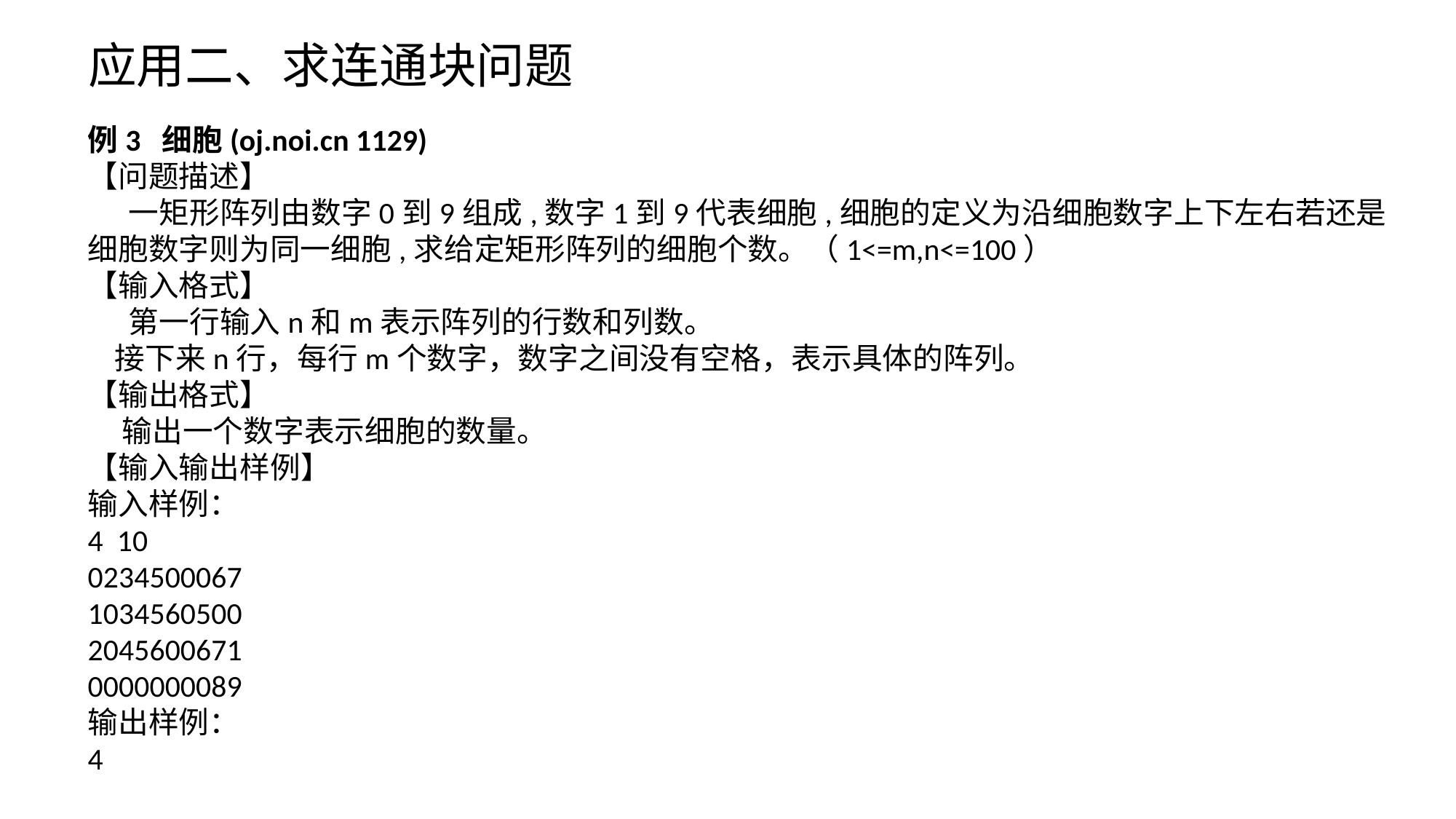

应用二、求连通块问题
例3  细胞(oj.noi.cn 1129)
【问题描述】
     一矩形阵列由数字0到9组成,数字1到9代表细胞,细胞的定义为沿细胞数字上下左右若还是细胞数字则为同一细胞,求给定矩形阵列的细胞个数。（1<=m,n<=100）
【输入格式】
     第一行输入n和m表示阵列的行数和列数。
    接下来n行，每行m个数字，数字之间没有空格，表示具体的阵列。
【输出格式】
    输出一个数字表示细胞的数量。
【输入输出样例】
输入样例：
4  10
0234500067
1034560500
2045600671
0000000089
输出样例：
4